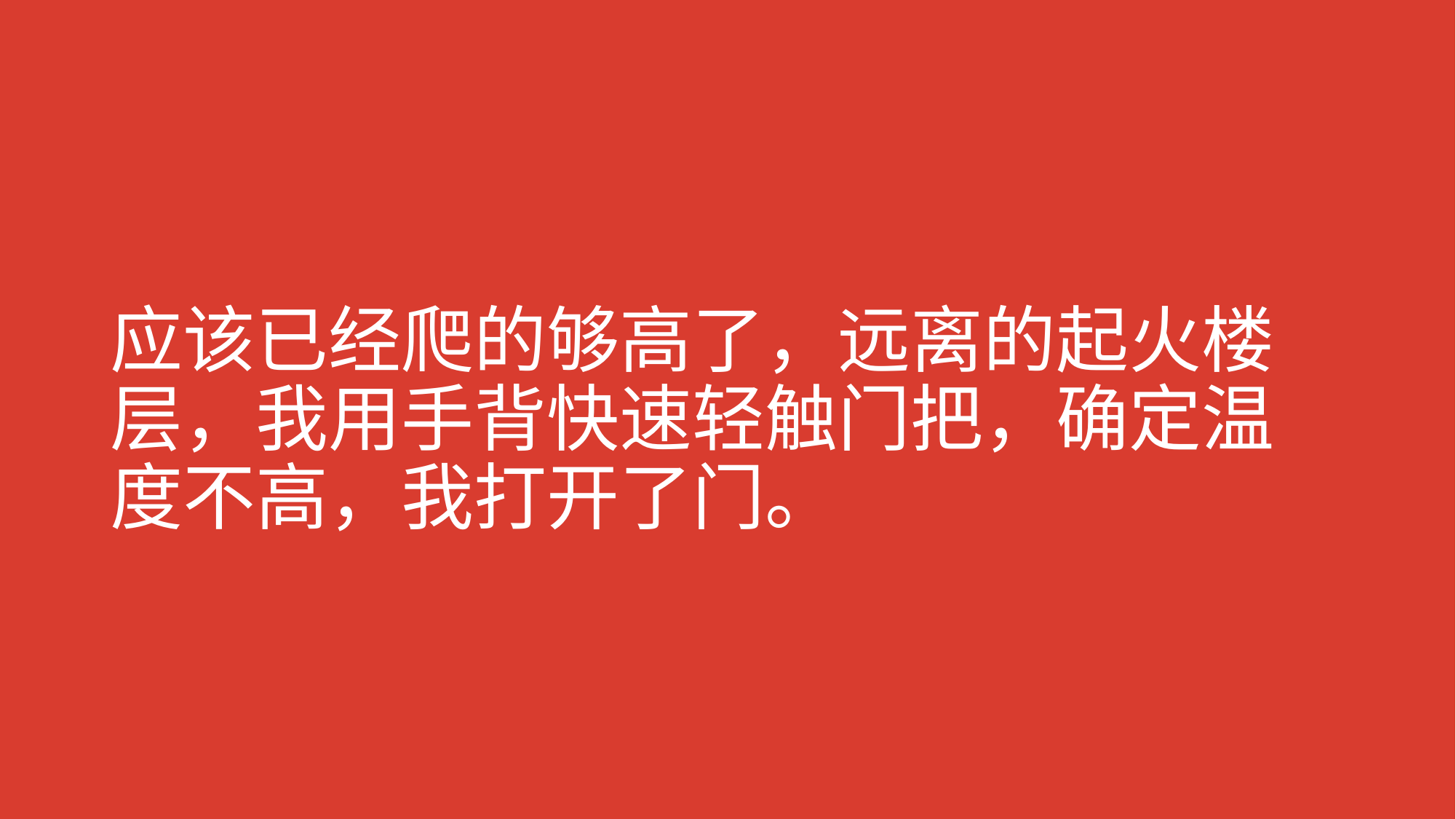

# 应该已经爬的够高了，远离的起火楼层，我用手背快速轻触门把，确定温度不高，我打开了门。